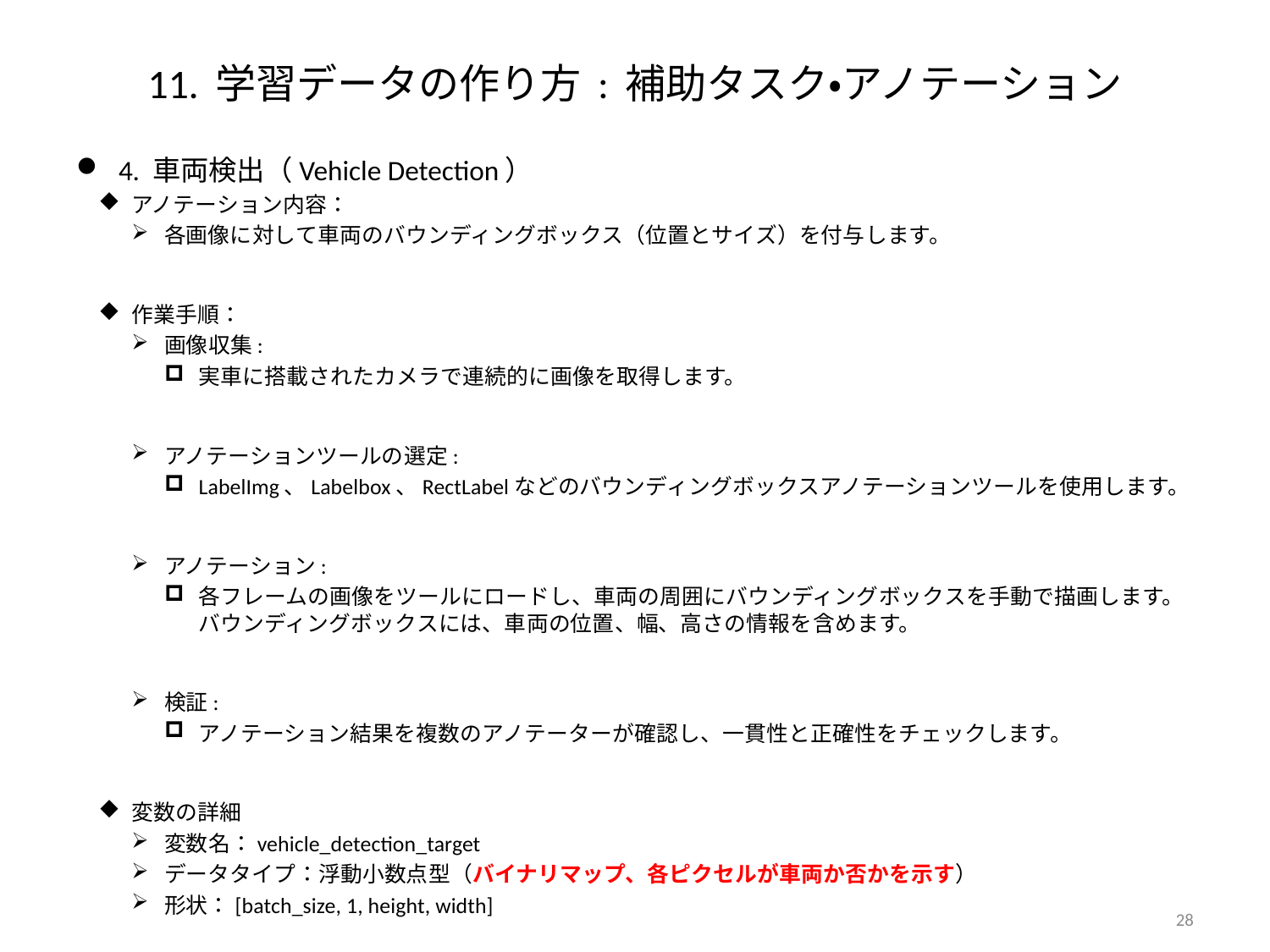

# 11. 学習データの作り方 : 補助タスク・アノテーション
4. 車両検出（Vehicle Detection）
アノテーション内容：
各画像に対して車両のバウンディングボックス（位置とサイズ）を付与します。

作業手順：
画像収集:
実車に搭載されたカメラで連続的に画像を取得します。

アノテーションツールの選定:
LabelImg、Labelbox、RectLabelなどのバウンディングボックスアノテーションツールを使用します。

アノテーション:
各フレームの画像をツールにロードし、車両の周囲にバウンディングボックスを手動で描画します。バウンディングボックスには、車両の位置、幅、高さの情報を含めます。

検証:
アノテーション結果を複数のアノテーターが確認し、一貫性と正確性をチェックします。

変数の詳細
変数名：vehicle_detection_target
データタイプ：浮動小数点型（バイナリマップ、各ピクセルが車両か否かを示す）
形状：[batch_size, 1, height, width]
28